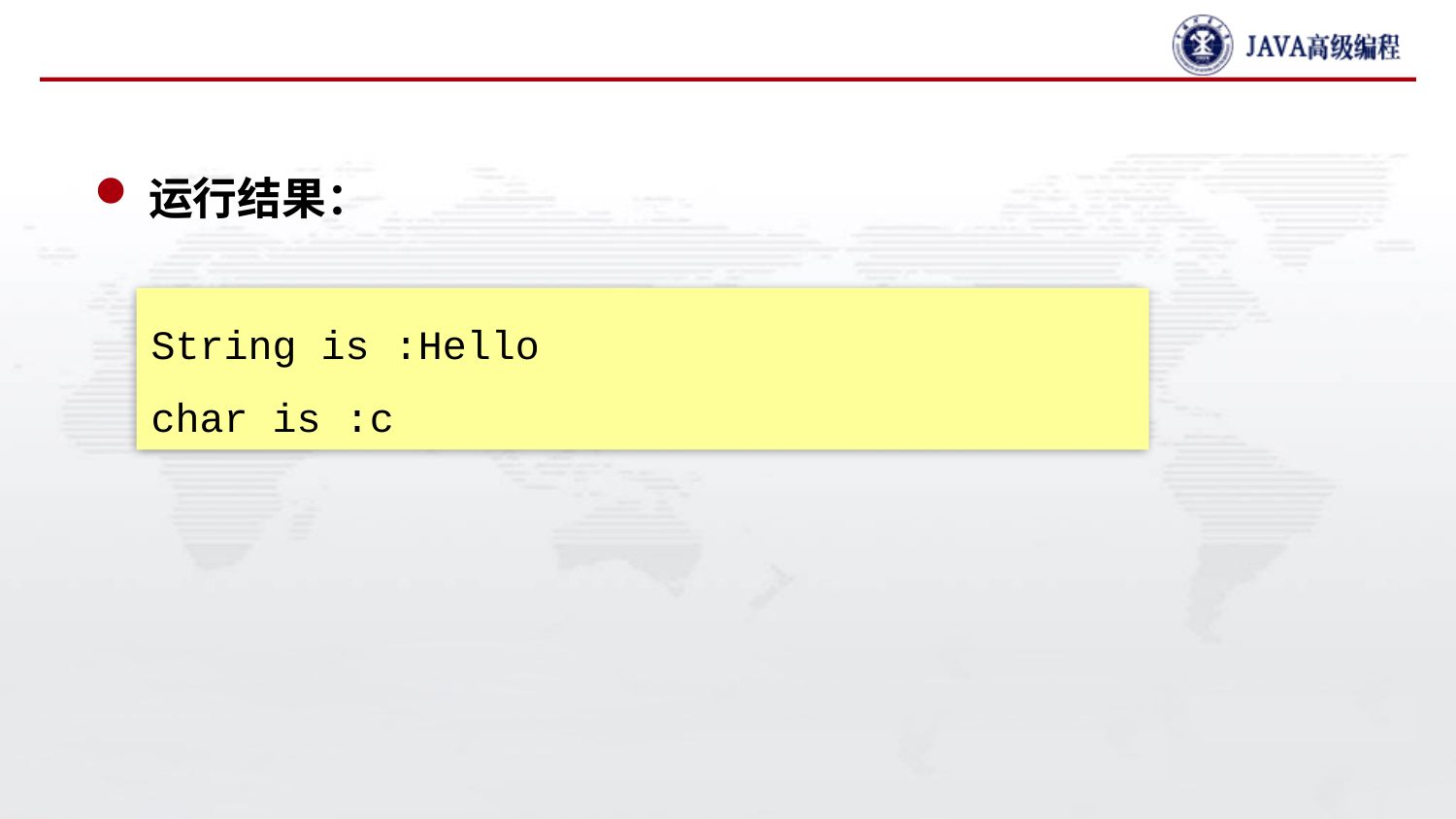

#
运行结果：

String is :Hello
char is :c